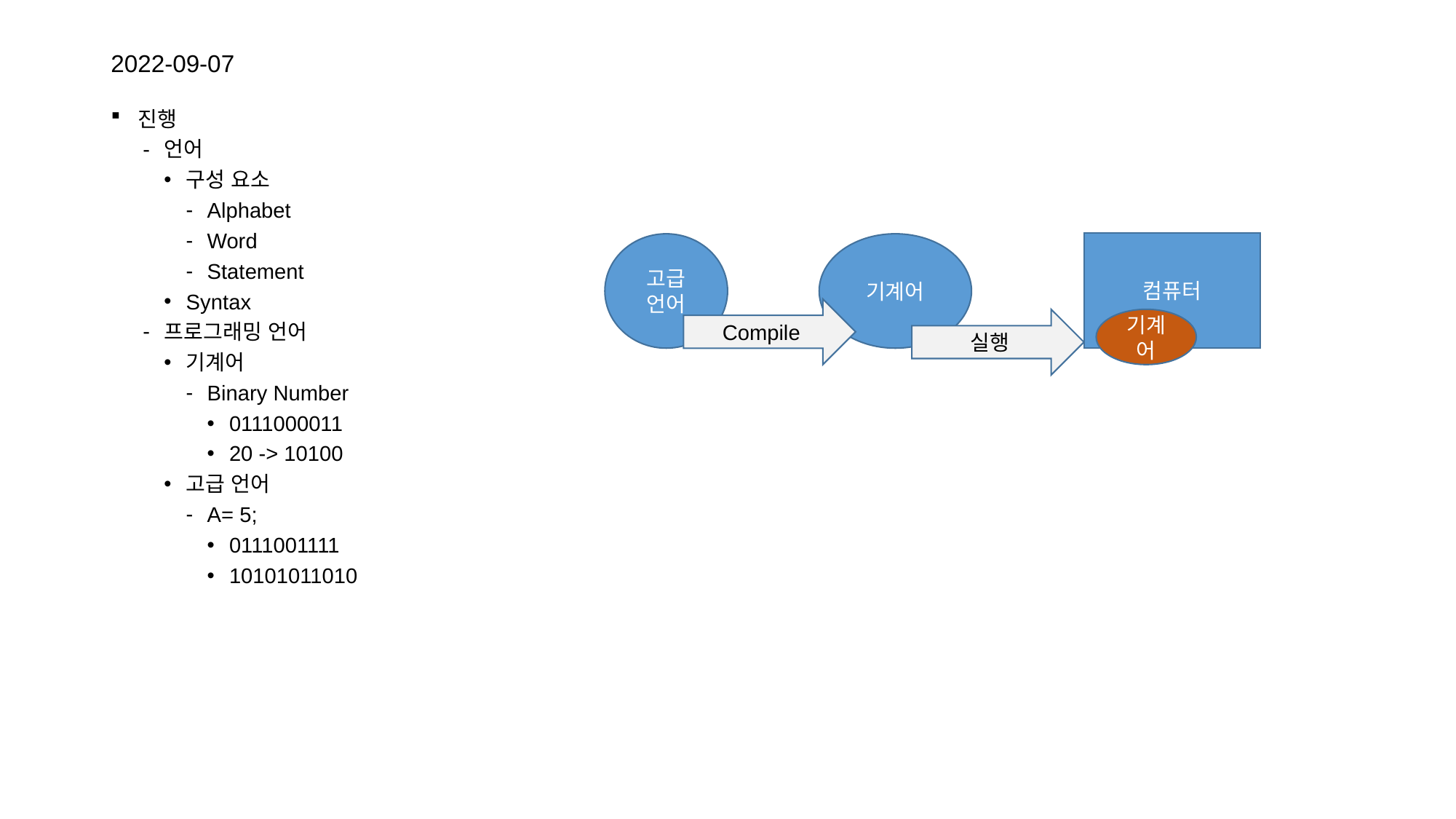

# 2022-09-07

진행
언어
구성 요소
Alphabet
Word
Statement
Syntax
프로그래밍 언어
기계어
Binary Number
0111000011
20 -> 10100
고급 언어
A= 5;
0111001111
10101011010

컴퓨터
고급 언어
기계어
Compile
실행
기계어